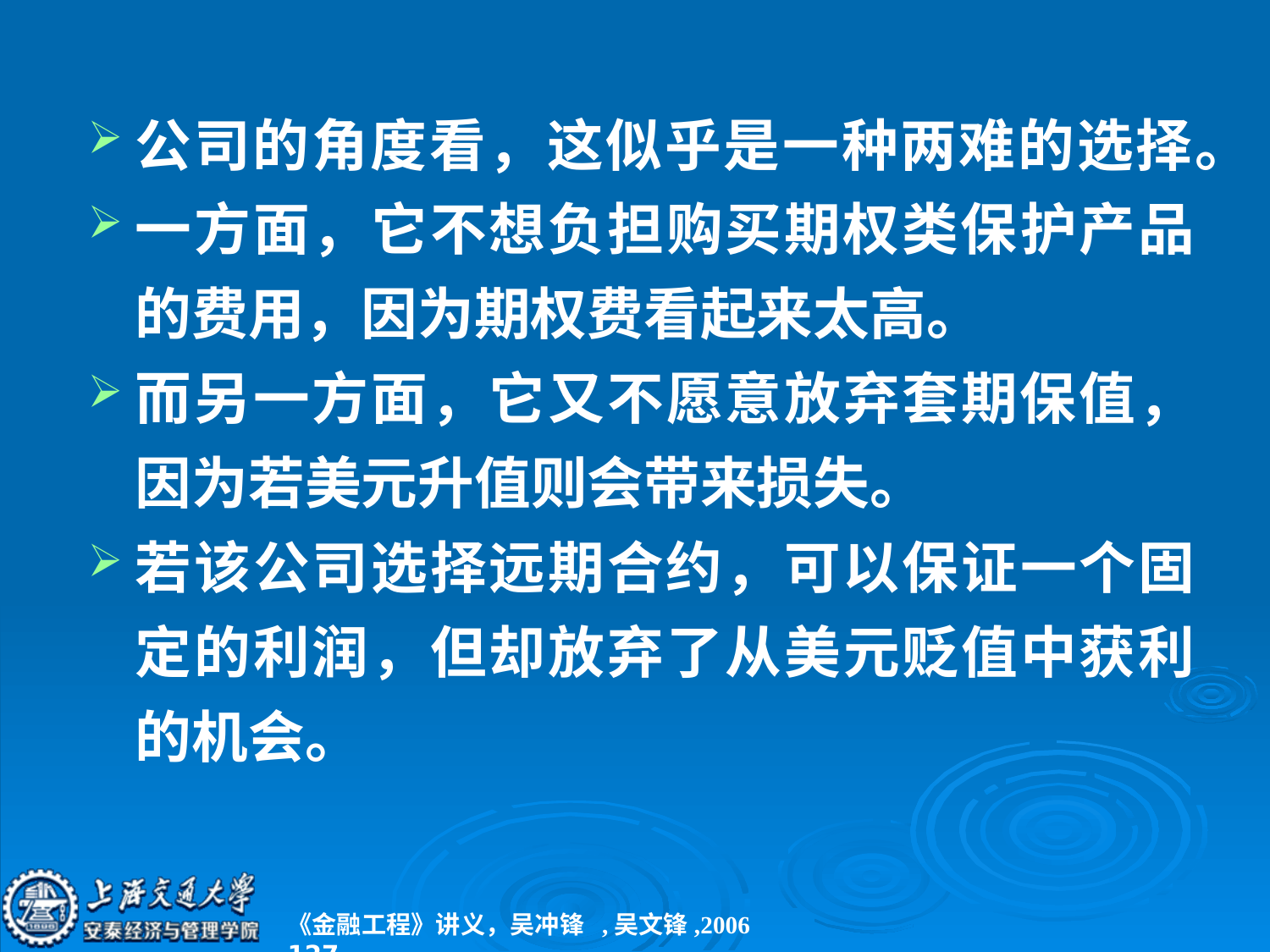

公司的角度看，这似乎是一种两难的选择。
一方面，它不想负担购买期权类保护产品的费用，因为期权费看起来太高。
而另一方面，它又不愿意放弃套期保值，因为若美元升值则会带来损失。
若该公司选择远期合约，可以保证一个固定的利润，但却放弃了从美元贬值中获利的机会。